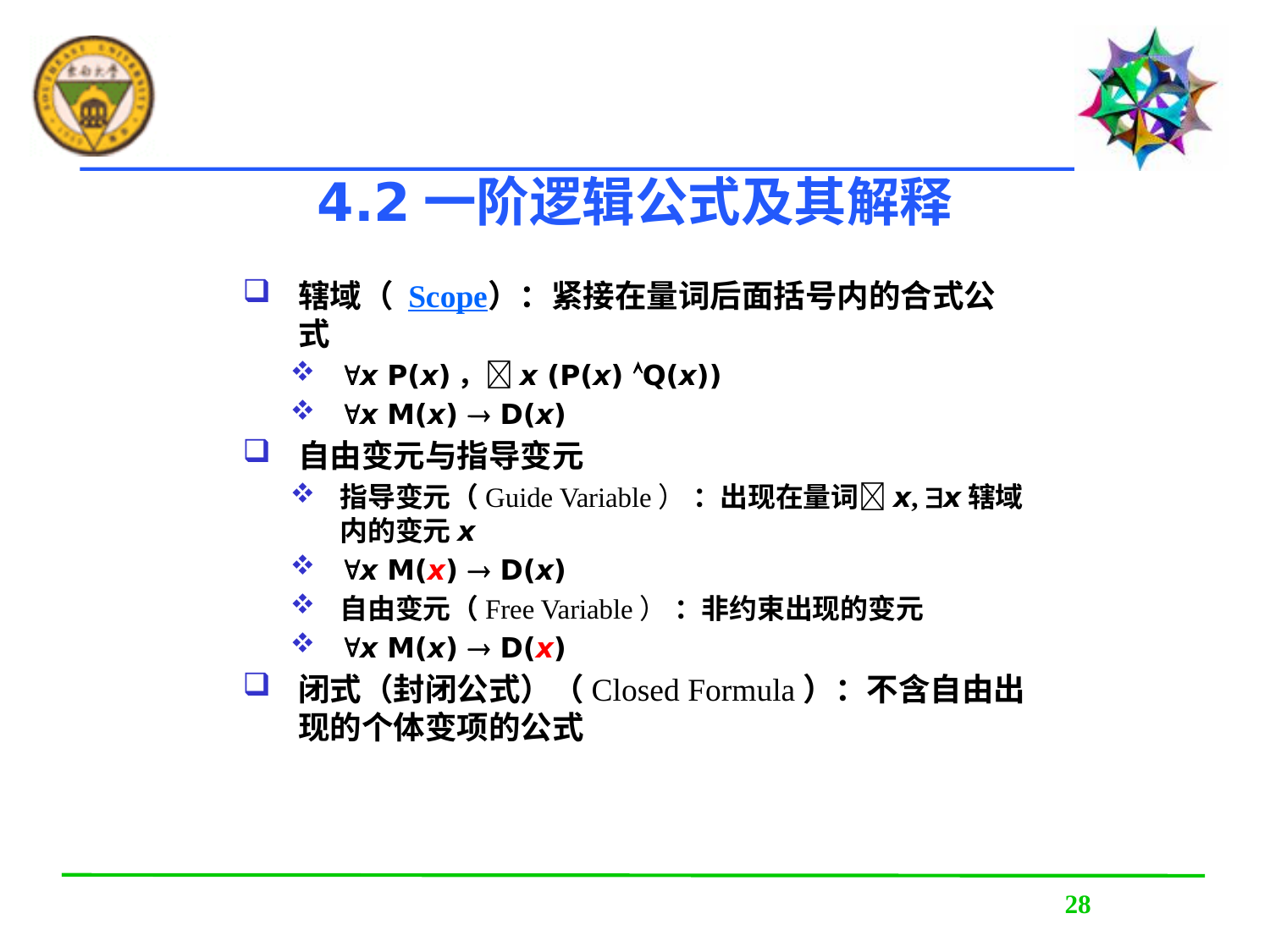

4.2一阶逻辑公式及其解释
辖域（ Scope）：紧接在量词后面括号内的合式公式
∀x P(x)，∃x (P(x) ∧Q(x))
∀x M(x) → D(x)
自由变元与指导变元
指导变元（Guide Variable） ：出现在量词∀x, ∃x辖域内的变元x
∀x M(x) → D(x)
自由变元（Free Variable） ：非约束出现的变元
∀x M(x) → D(x)
闭式（封闭公式）（Closed Formula）：不含自由出现的个体变项的公式